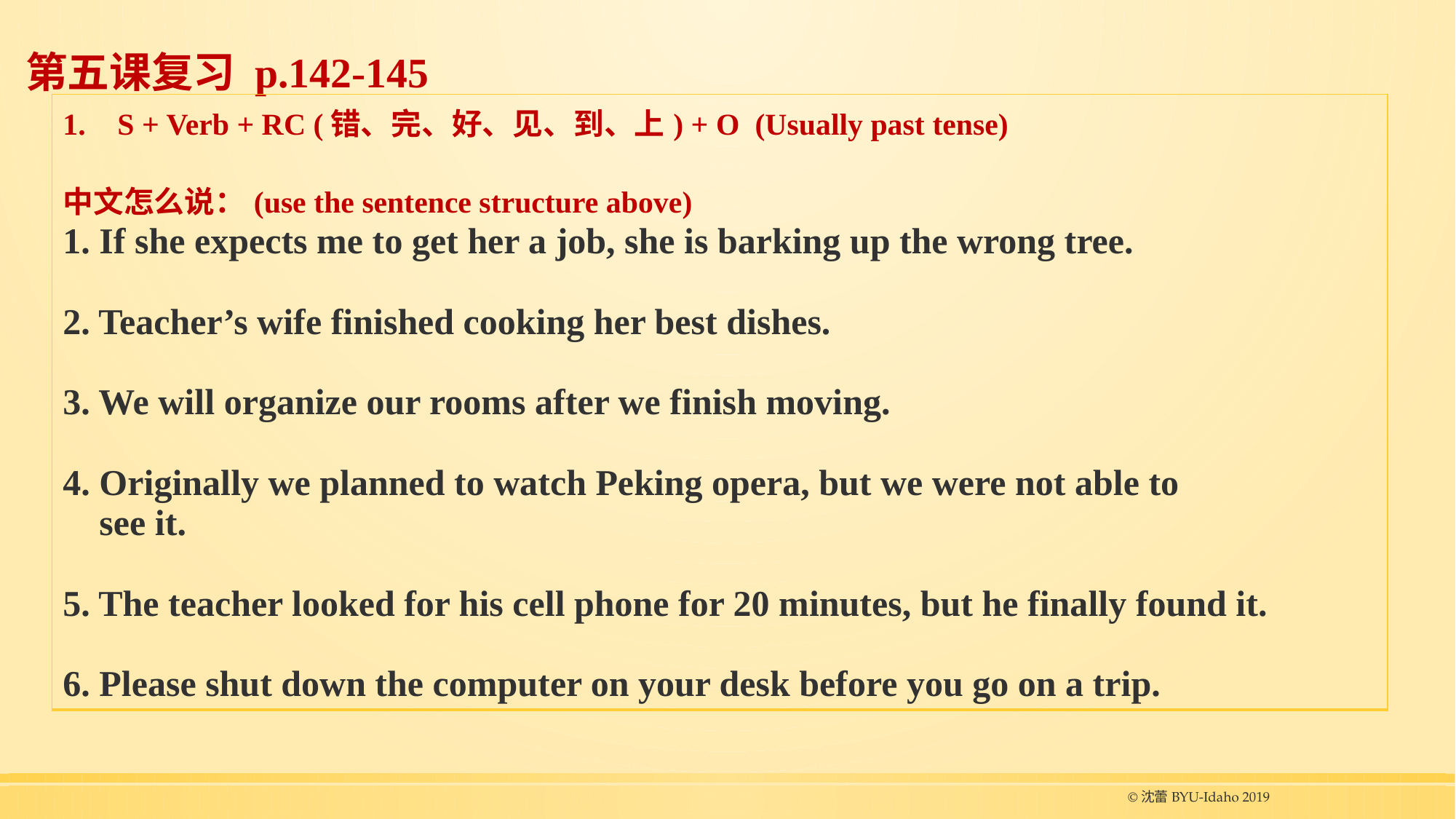

# 第五课复习 p.142-145
| S + Verb + RC (错、完、好、见、到、上) + O (Usually past tense) 中文怎么说：(use the sentence structure above) 1. If she expects me to get her a job, she is barking up the wrong tree. 2. Teacher’s wife finished cooking her best dishes. 3. We will organize our rooms after we finish moving. 4. Originally we planned to watch Peking opera, but we were not able to see it. 5. The teacher looked for his cell phone for 20 minutes, but he finally found it. 6. Please shut down the computer on your desk before you go on a trip. |
| --- |
©沈蕾BYU-Idaho 2019